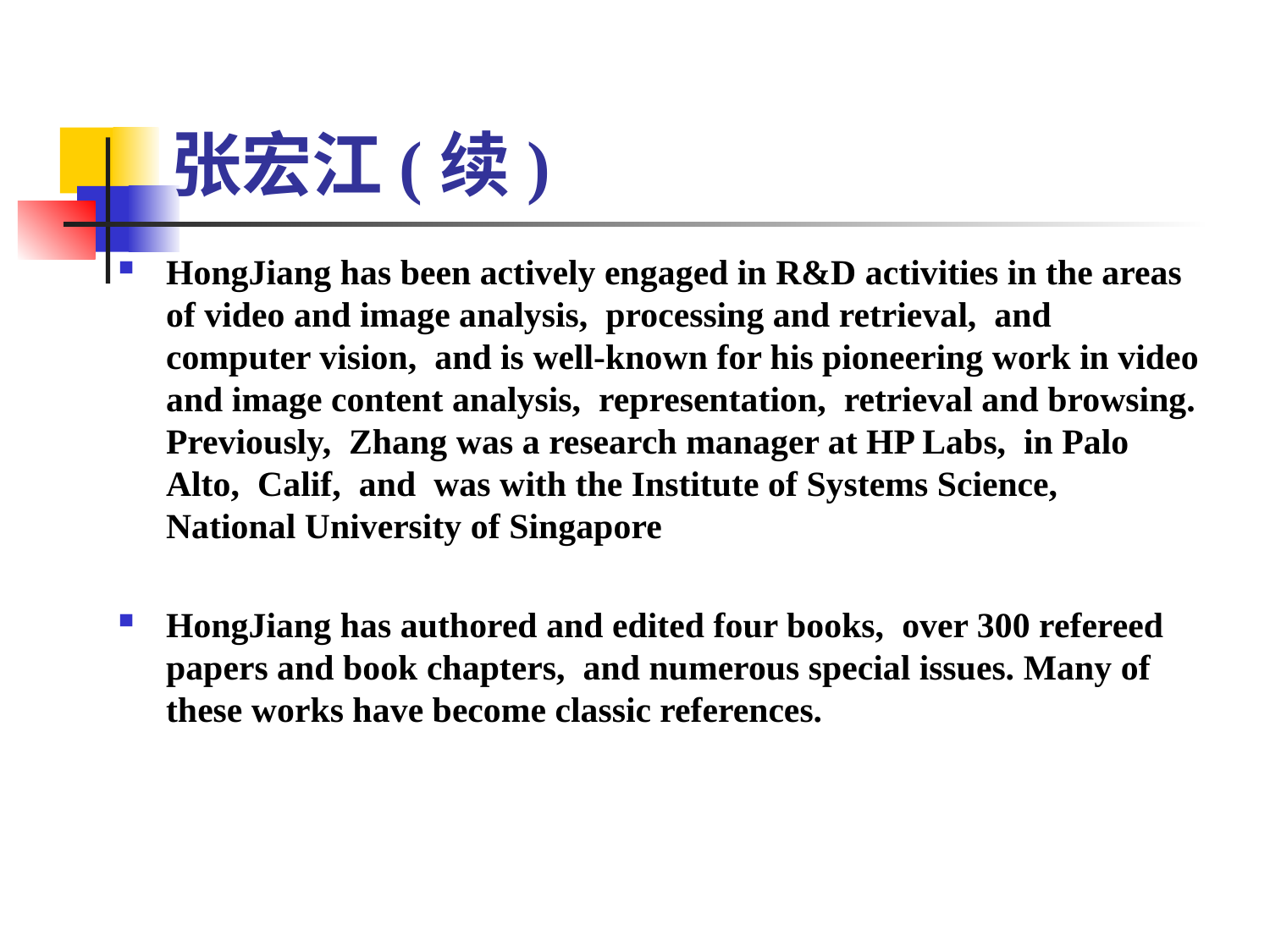

# 张宏江(续)
HongJiang has been actively engaged in R&D activities in the areas of video and image analysis,  processing and retrieval,  and computer vision,  and is well-known for his pioneering work in video and image content analysis,  representation,  retrieval and browsing. Previously,  Zhang was a research manager at HP Labs,  in Palo Alto,  Calif,  and  was with the Institute of Systems Science,  National University of Singapore

HongJiang has authored and edited four books,  over 300 refereed papers and book chapters,  and numerous special issues. Many of these works have become classic references.